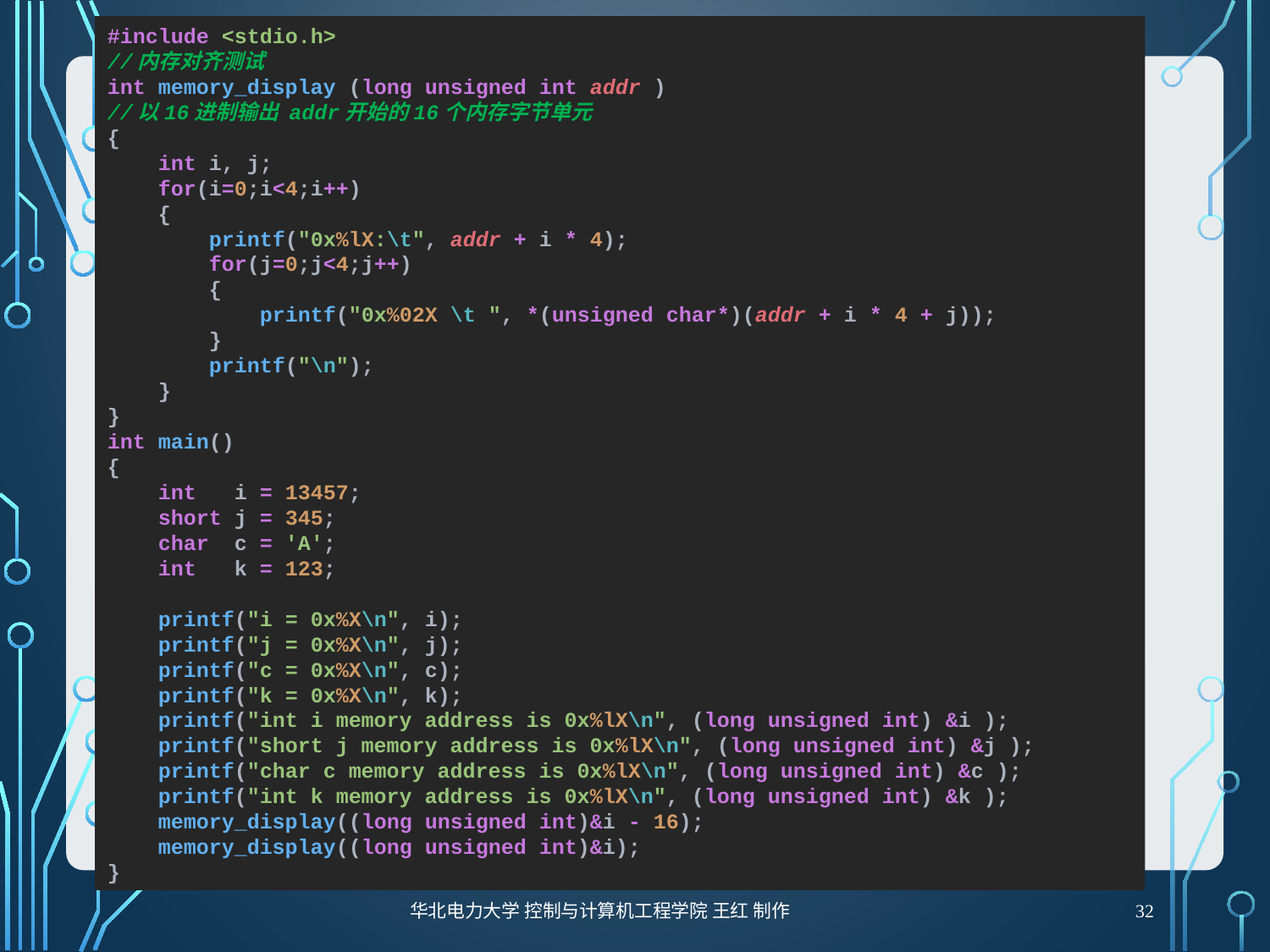

#include <stdio.h>
//内存对齐测试
int memory_display (long unsigned int addr )
//以16进制输出 addr开始的16个内存字节单元
{
    int i, j;
    for(i=0;i<4;i++)
    {
        printf("0x%lX:\t", addr + i * 4);
        for(j=0;j<4;j++)
        {
            printf("0x%02X \t ", *(unsigned char*)(addr + i * 4 + j));
        }
        printf("\n");
    }
}
int main()
{
    int 	i = 13457;
    short j = 345;
    char 	c = 'A';
    int 	k = 123;
    printf("i = 0x%X\n", i);
    printf("j = 0x%X\n", j);
    printf("c = 0x%X\n", c);
    printf("k = 0x%X\n", k);
    printf("int i memory address is 0x%lX\n", (long unsigned int) &i );
    printf("short j memory address is 0x%lX\n", (long unsigned int) &j );
    printf("char c memory address is 0x%lX\n", (long unsigned int) &c );
    printf("int k memory address is 0x%lX\n", (long unsigned int) &k );
    memory_display((long unsigned int)&i - 16);
    memory_display((long unsigned int)&i);
}
华北电力大学 控制与计算机工程学院 王红 制作
32